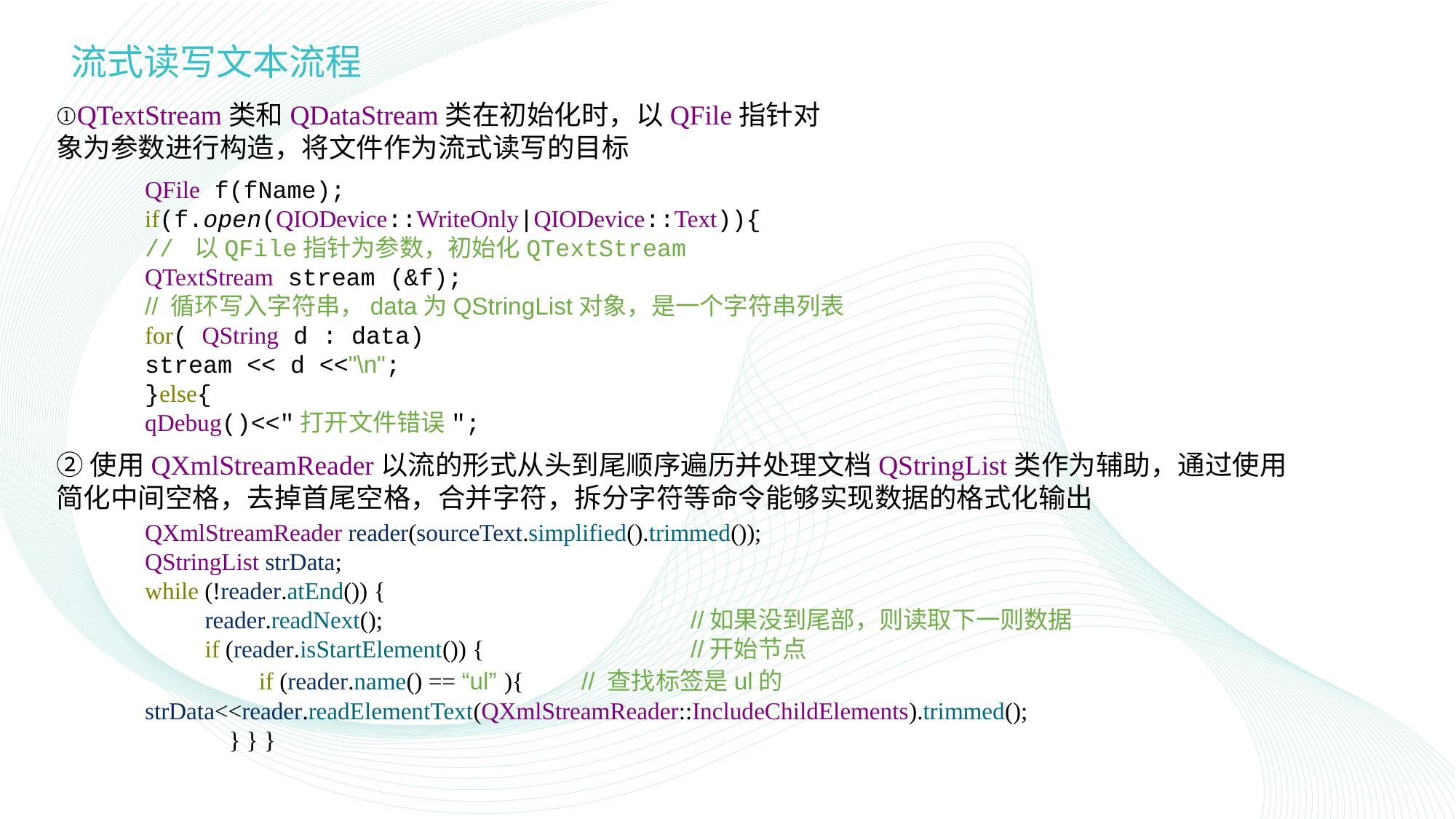

# 流式读写文本流程
①QTextStream类和QDataStream类在初始化时，以QFile指针对象为参数进行构造，将文件作为流式读写的目标
QFile f(fName);
if(f.open(QIODevice::WriteOnly|QIODevice::Text)){
// 以QFile指针为参数，初始化QTextStream
QTextStream stream (&f);
// 循环写入字符串，data为QStringList对象，是一个字符串列表
for( QString d : data)
stream << d <<"\n";
}else{
qDebug()<<"打开文件错误";
②使用QXmlStreamReader以流的形式从头到尾顺序遍历并处理文档QStringList类作为辅助，通过使用简化中间空格，去掉首尾空格，合并字符，拆分字符等命令能够实现数据的格式化输出

QXmlStreamReader reader(sourceText.simplified().trimmed());
QStringList strData;
while (!reader.atEnd()) {
          reader.readNext();      			//如果没到尾部，则读取下一则数据
          if (reader.isStartElement()) {     		//开始节点
                   if (reader.name() == “ul” ){     	// 查找标签是ul的
strData<<reader.readElementText(QXmlStreamReader::IncludeChildElements).trimmed();
              } } }